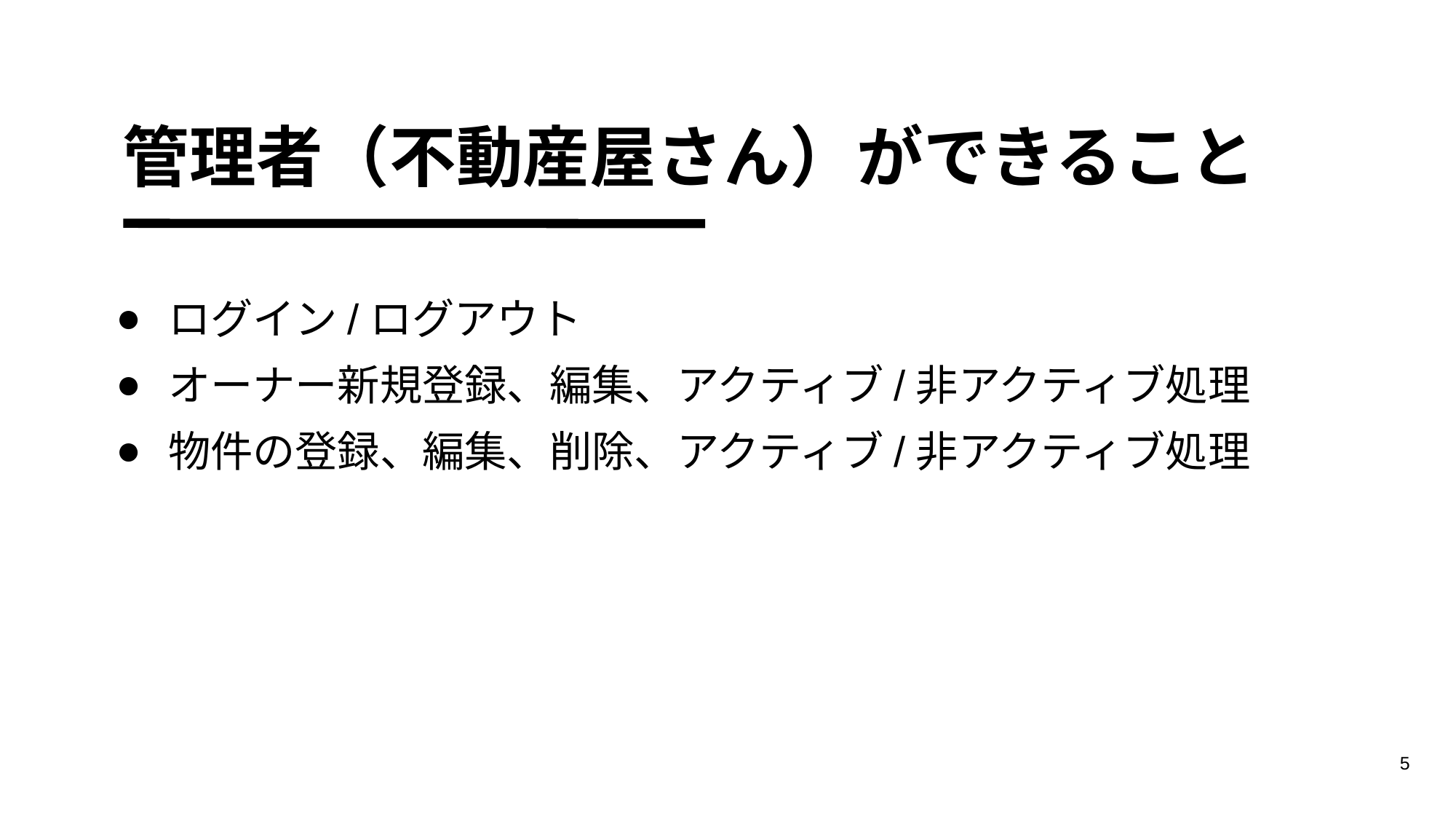

# 管理者（不動産屋さん）ができること
ログイン/ログアウト
オーナー新規登録、編集、アクティブ/非アクティブ処理
物件の登録、編集、削除、アクティブ/非アクティブ処理

5